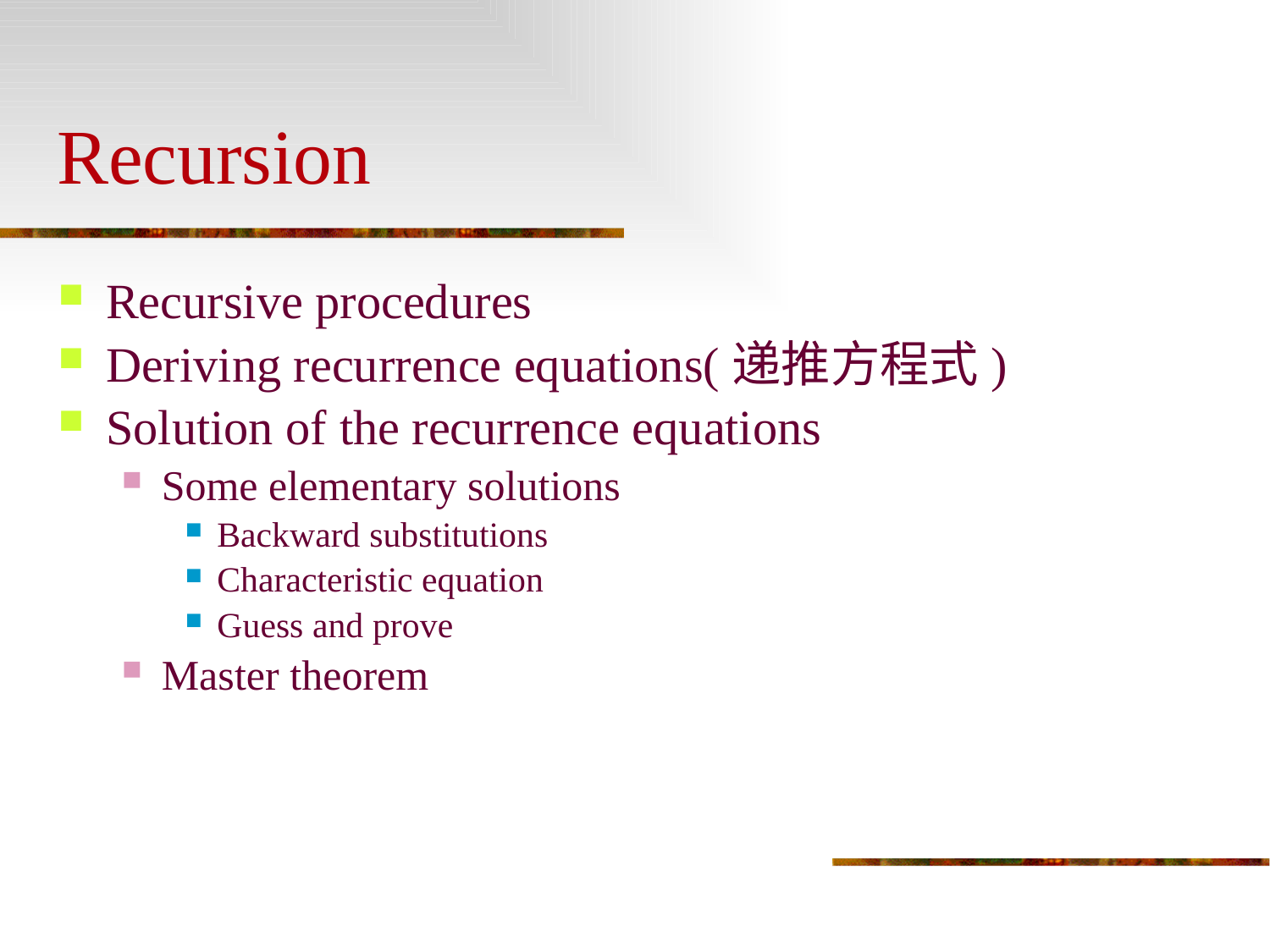

# Recursion
Recursive procedures
Deriving recurrence equations(递推方程式)
Solution of the recurrence equations
Some elementary solutions
Backward substitutions
Characteristic equation
Guess and prove
Master theorem